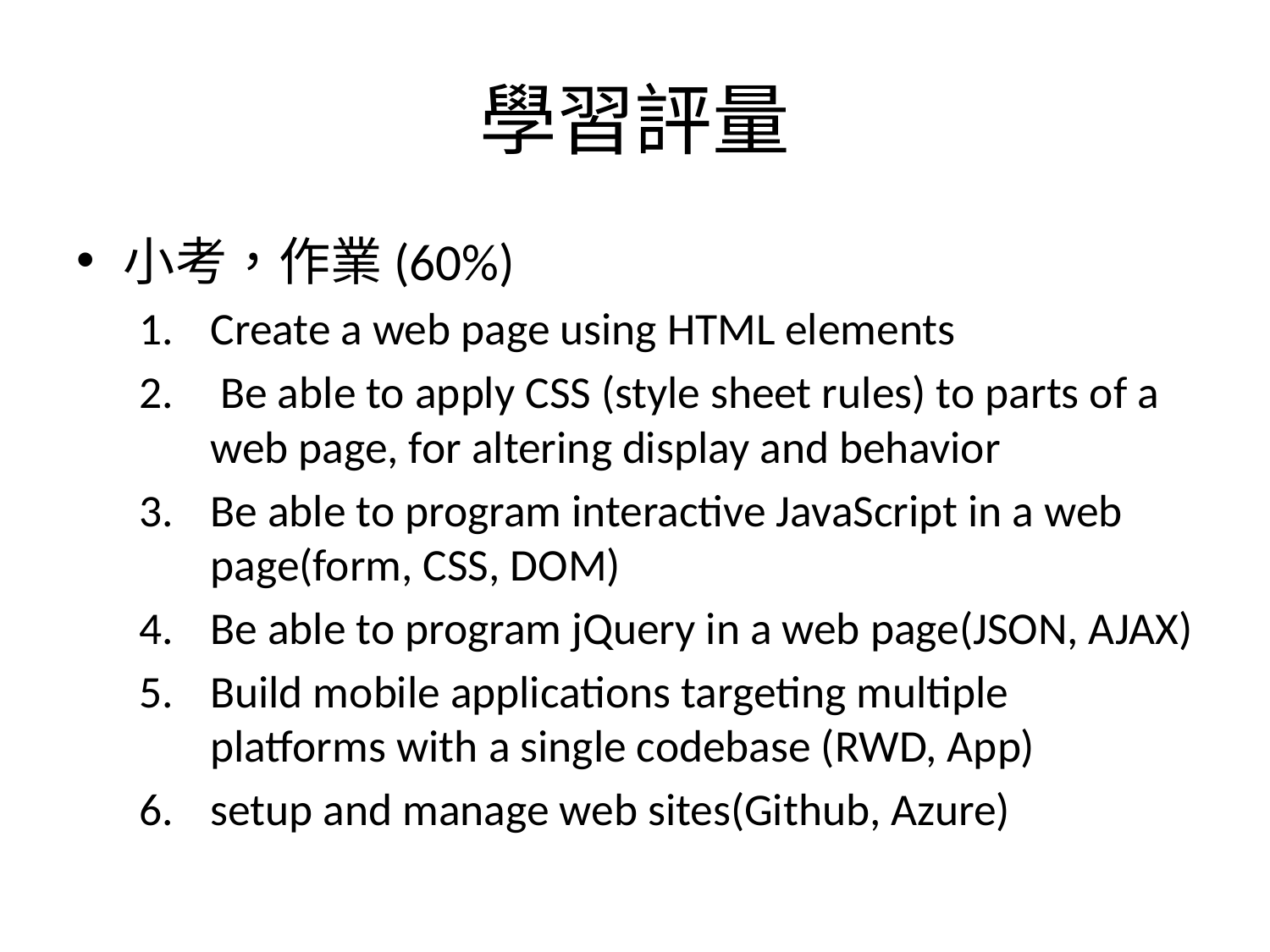

# 學習評量
小考，作業(60%)
Create a web page using HTML elements
 Be able to apply CSS (style sheet rules) to parts of a web page, for altering display and behavior
Be able to program interactive JavaScript in a web page(form, CSS, DOM)
Be able to program jQuery in a web page(JSON, AJAX)
Build mobile applications targeting multiple platforms with a single codebase (RWD, App)
setup and manage web sites(Github, Azure)